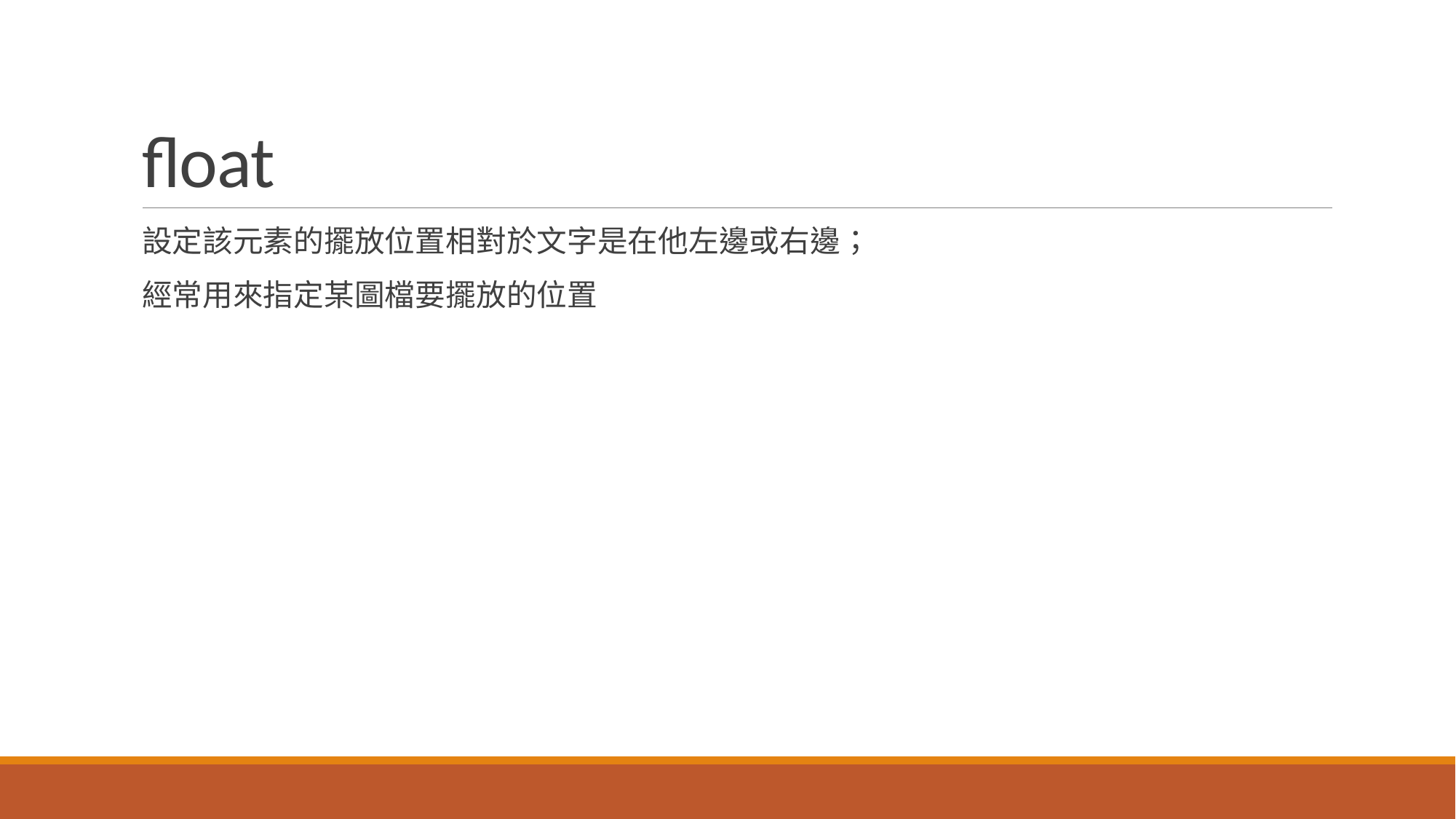

# float
設定該元素的擺放位置相對於文字是在他左邊或右邊；
經常用來指定某圖檔要擺放的位置